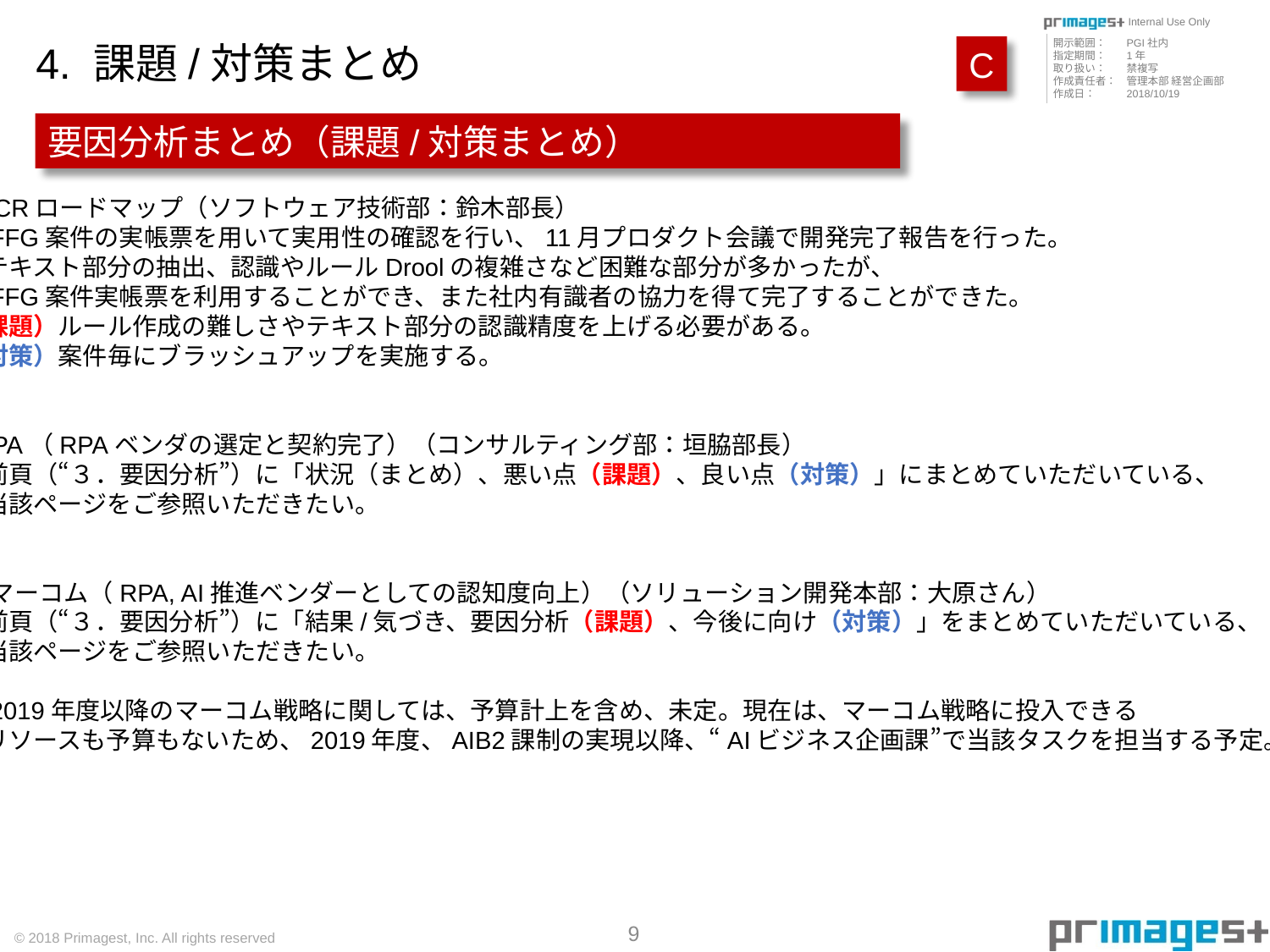

# 4. 課題/対策まとめ
C
要因分析まとめ（課題/対策まとめ）
■OCRロードマップ（ソフトウェア技術部：鈴木部長）
　FFG案件の実帳票を用いて実用性の確認を行い、11月プロダクト会議で開発完了報告を行った。
　テキスト部分の抽出、認識やルールDroolの複雑さなど困難な部分が多かったが、
　FFG案件実帳票を利用することができ、また社内有識者の協力を得て完了することができた。
（課題）ルール作成の難しさやテキスト部分の認識精度を上げる必要がある。
（対策）案件毎にブラッシュアップを実施する。

■RPA（RPAベンダの選定と契約完了）（コンサルティング部：垣脇部長）
　前頁（“３．要因分析”）に「状況（まとめ）、悪い点（課題）、良い点（対策）」にまとめていただいている、
　当該ページをご参照いただきたい。

■マーコム（RPA, AI推進ベンダーとしての認知度向上）（ソリューション開発本部：大原さん）
　前頁（“３．要因分析”）に「結果/気づき、要因分析（課題）、今後に向け（対策）」をまとめていただいている、
　当該ページをご参照いただきたい。

　2019年度以降のマーコム戦略に関しては、予算計上を含め、未定。現在は、マーコム戦略に投入できる
　リソースも予算もないため、2019年度、AIB2課制の実現以降、“AIビジネス企画課”で当該タスクを担当する予定。

© 2018 Primagest, Inc. All rights reserved
9